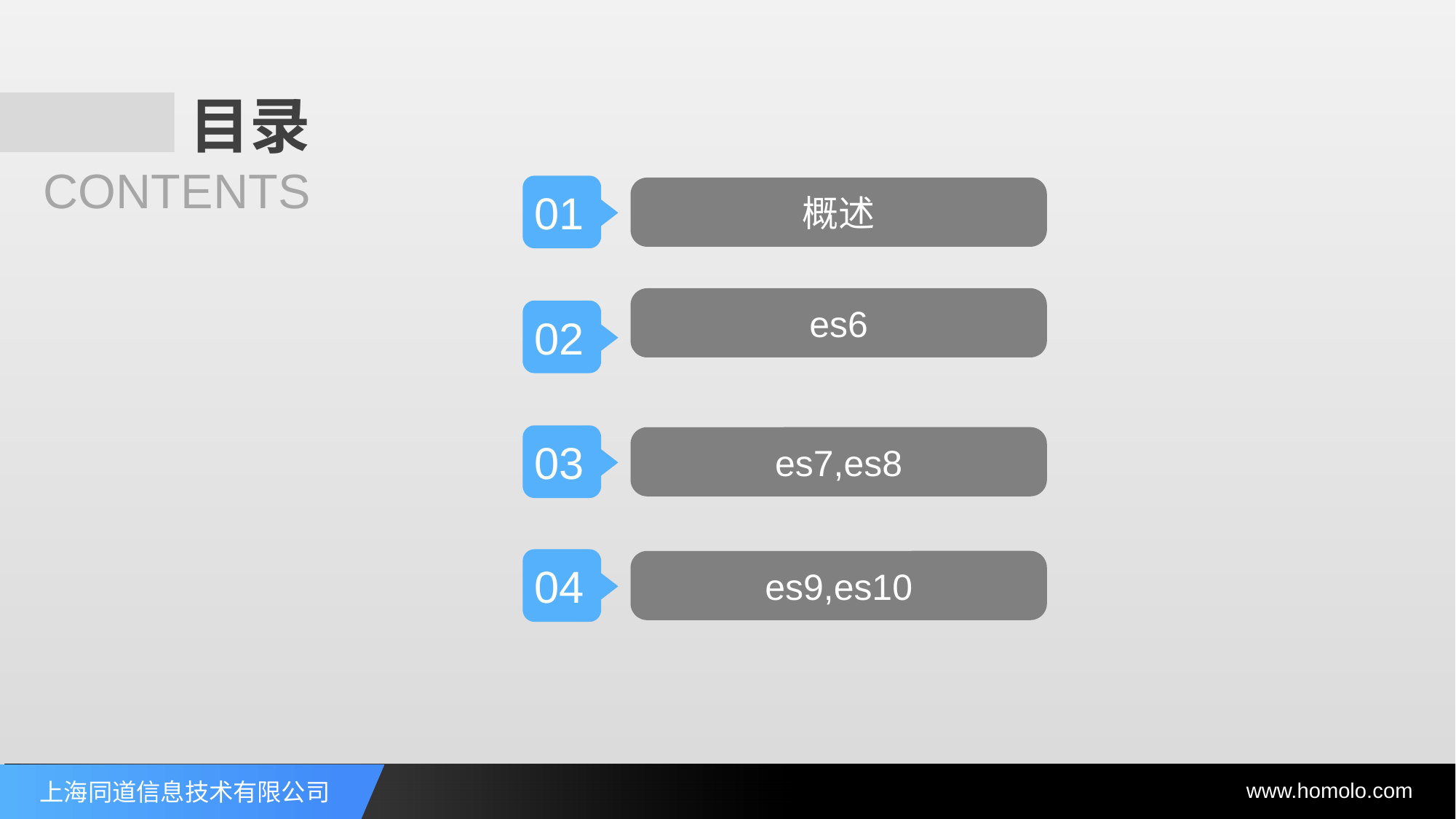

目录

CONTENTS
01
概述
es6
02
03
es7,es8
04
es9,es10